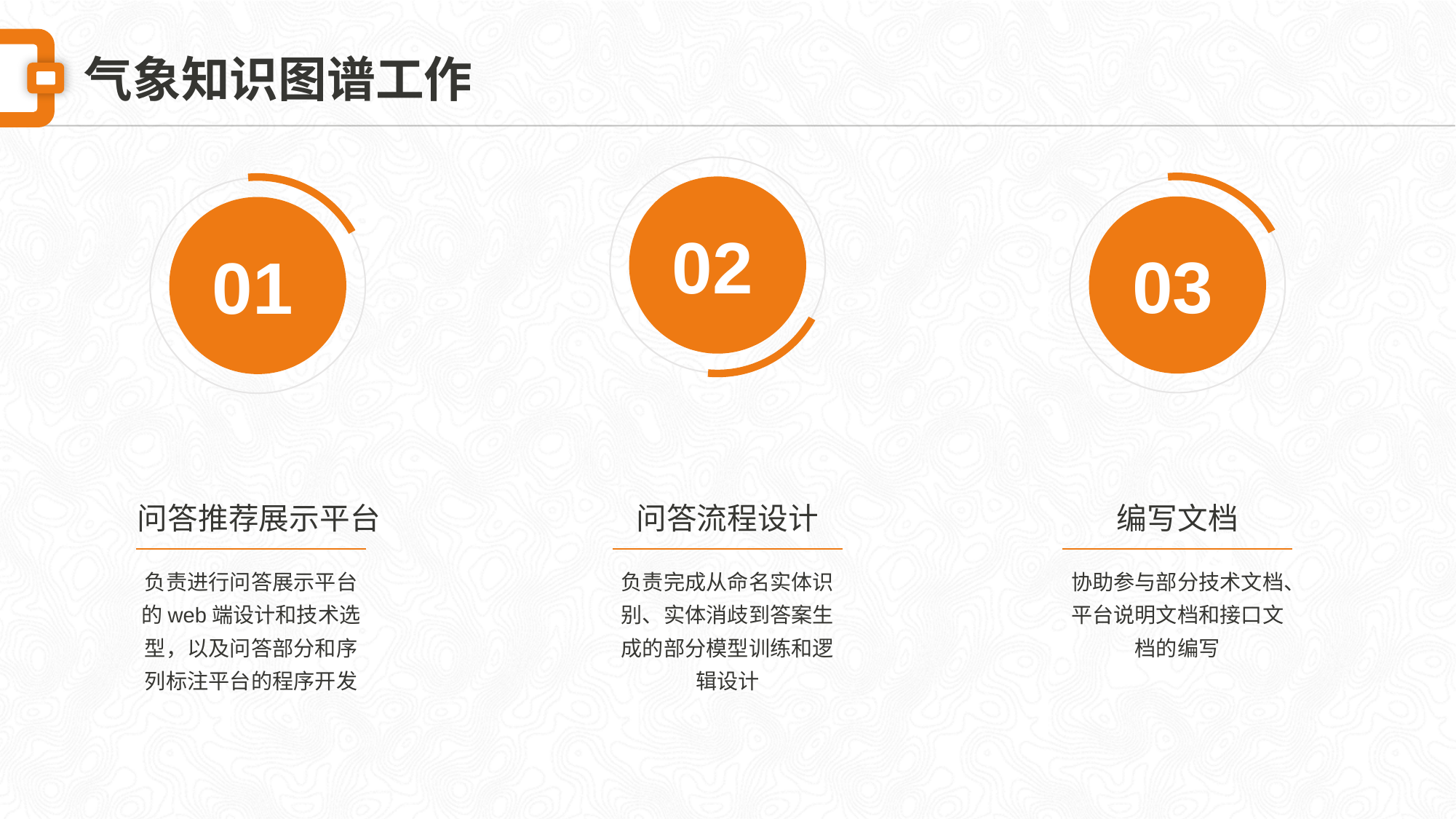

气象知识图谱工作

02
03
01
问答推荐展示平台
负责进行问答展示平台的web端设计和技术选型，以及问答部分和序列标注平台的程序开发
问答流程设计
负责完成从命名实体识别、实体消歧到答案生成的部分模型训练和逻辑设计
编写文档
协助参与部分技术文档、平台说明文档和接口文档的编写
04